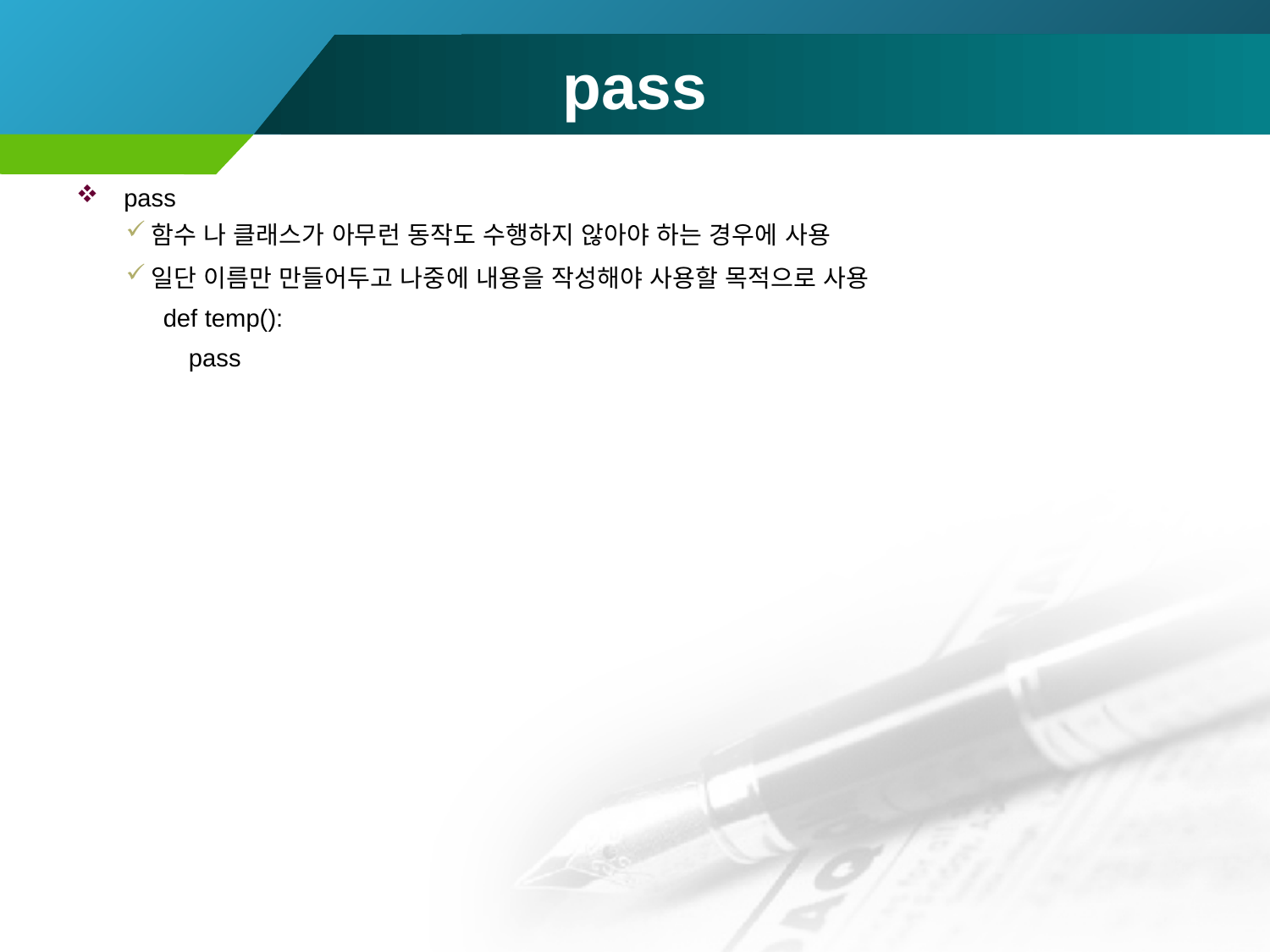

# pass
pass
함수 나 클래스가 아무런 동작도 수행하지 않아야 하는 경우에 사용
일단 이름만 만들어두고 나중에 내용을 작성해야 사용할 목적으로 사용
def temp():
	pass